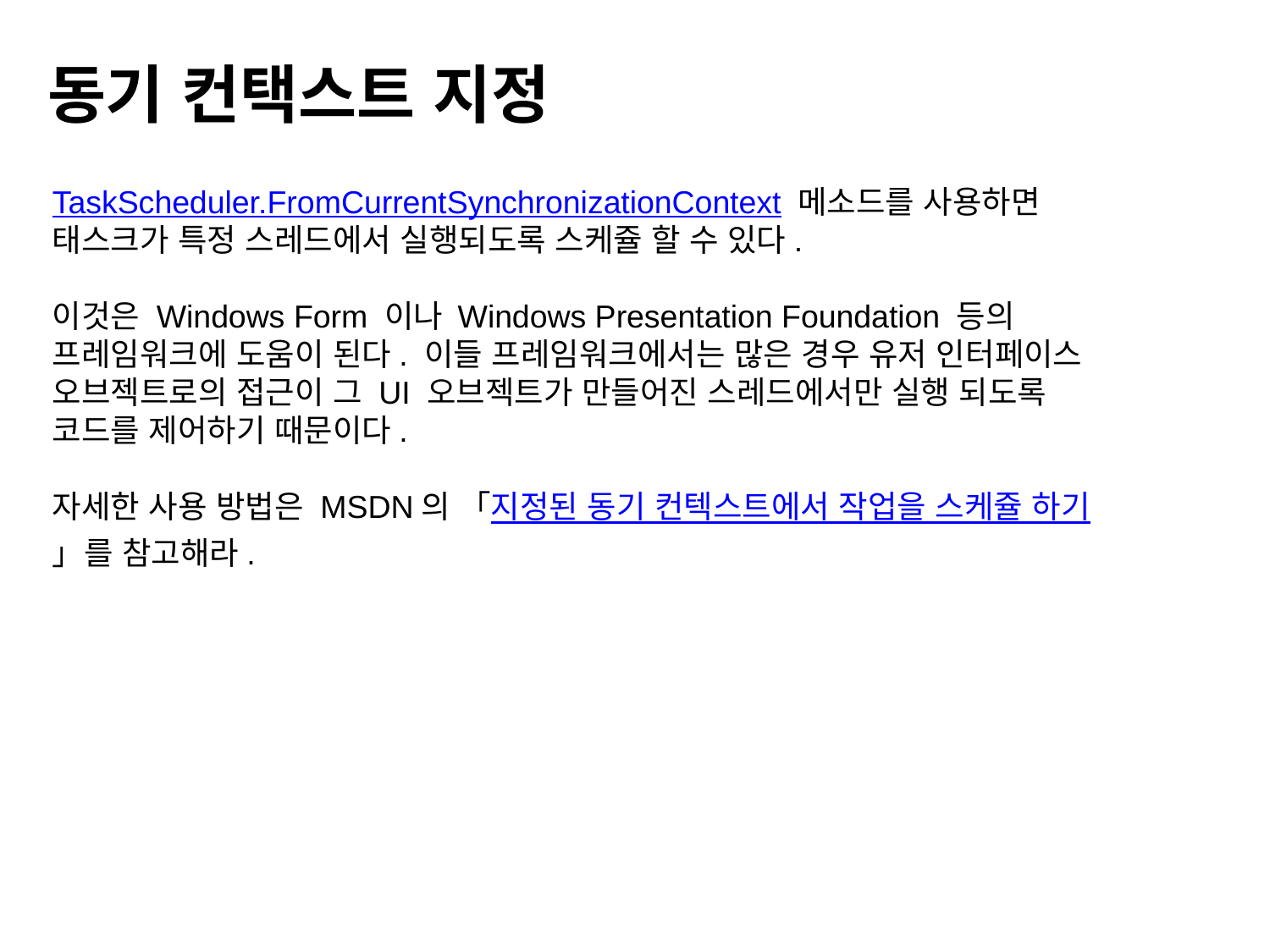

동기 컨택스트 지정
TaskScheduler.FromCurrentSynchronizationContext 메소드를 사용하면 태스크가 특정 스레드에서 실행되도록 스케쥴 할 수 있다.

이것은 Windows Form 이나 Windows Presentation Foundation 등의 프레임워크에 도움이 된다. 이들 프레임워크에서는 많은 경우 유저 인터페이스 오브젝트로의 접근이 그 UI 오브젝트가 만들어진 스레드에서만 실행 되도록 코드를 제어하기 때문이다.

자세한 사용 방법은 MSDN의 「지정된 동기 컨텍스트에서 작업을 스케쥴 하기」를 참고해라.